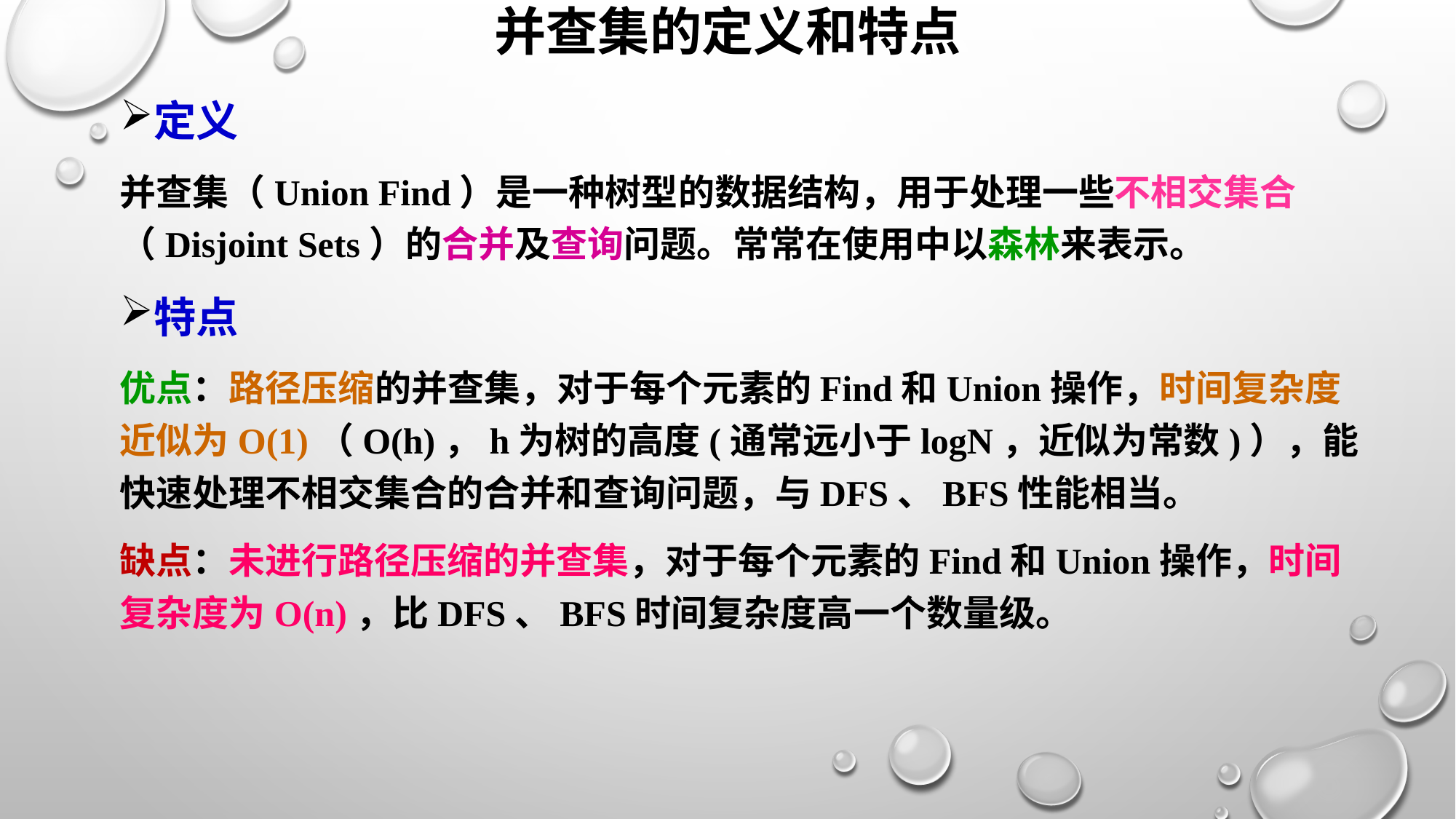

# 并查集的定义和特点
定义
并查集（Union Find）是一种树型的数据结构，用于处理一些不相交集合（Disjoint Sets）的合并及查询问题。常常在使用中以森林来表示。
特点
优点：路径压缩的并查集，对于每个元素的Find和Union操作，时间复杂度近似为O(1)（O(h)，h为树的高度(通常远小于logN，近似为常数)），能快速处理不相交集合的合并和查询问题，与DFS、BFS性能相当。
缺点：未进行路径压缩的并查集，对于每个元素的Find和Union操作，时间复杂度为O(n)，比DFS、BFS时间复杂度高一个数量级。